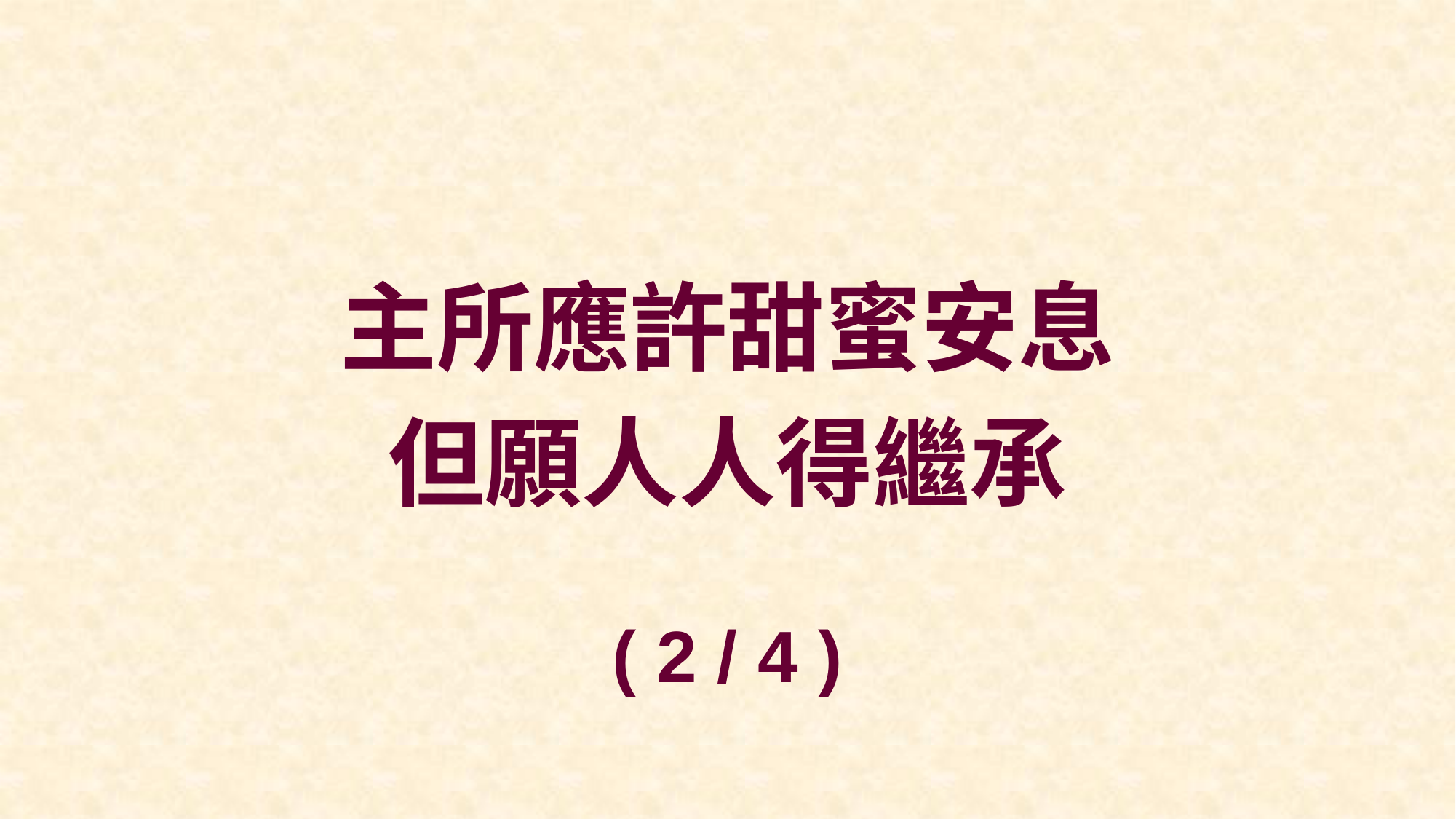

主所應許甜蜜安息
但願人人得繼承
( 2 / 4 )